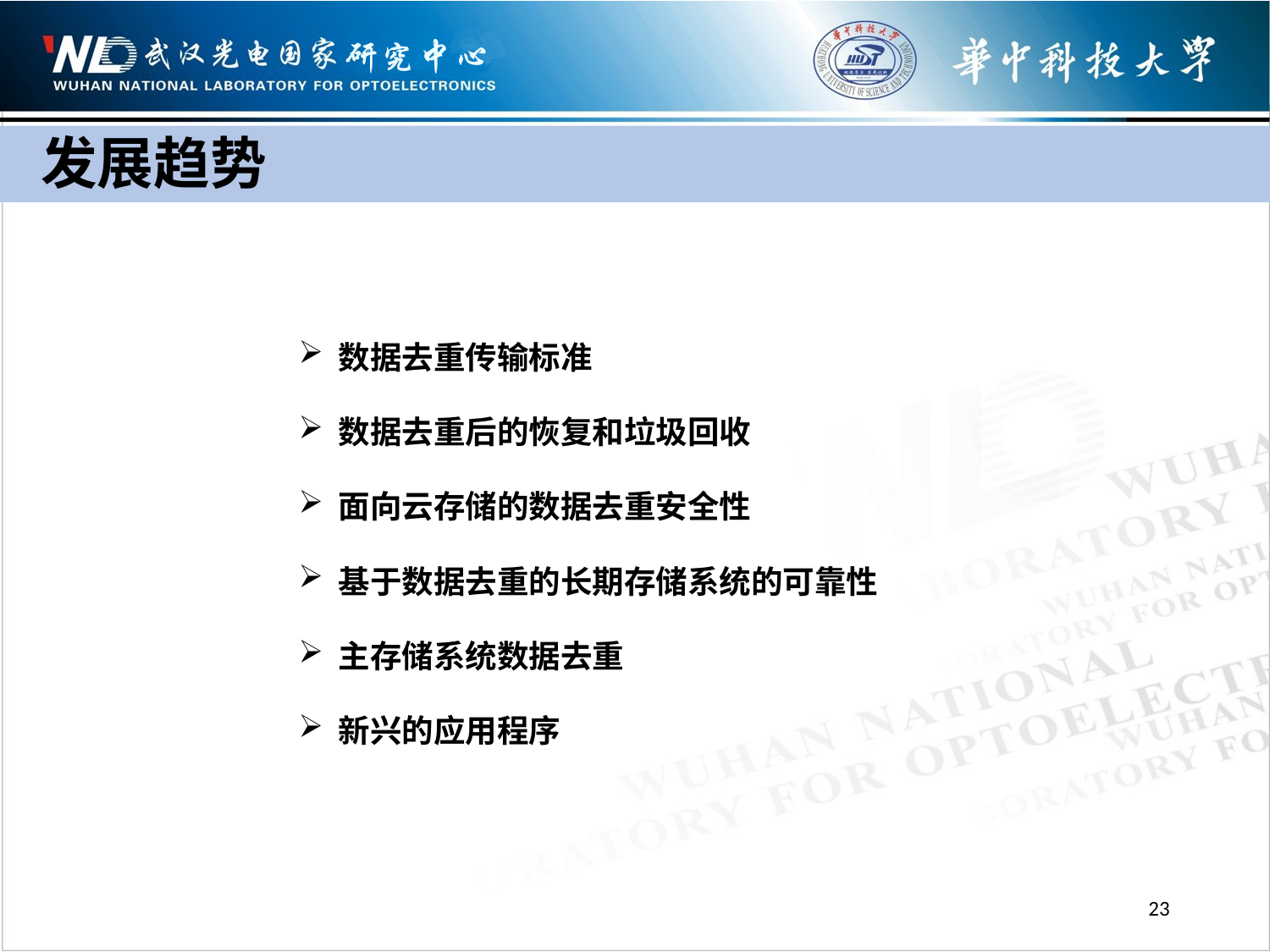

发展趋势
数据去重传输标准
数据去重后的恢复和垃圾回收
面向云存储的数据去重安全性
基于数据去重的长期存储系统的可靠性
主存储系统数据去重
新兴的应用程序
23